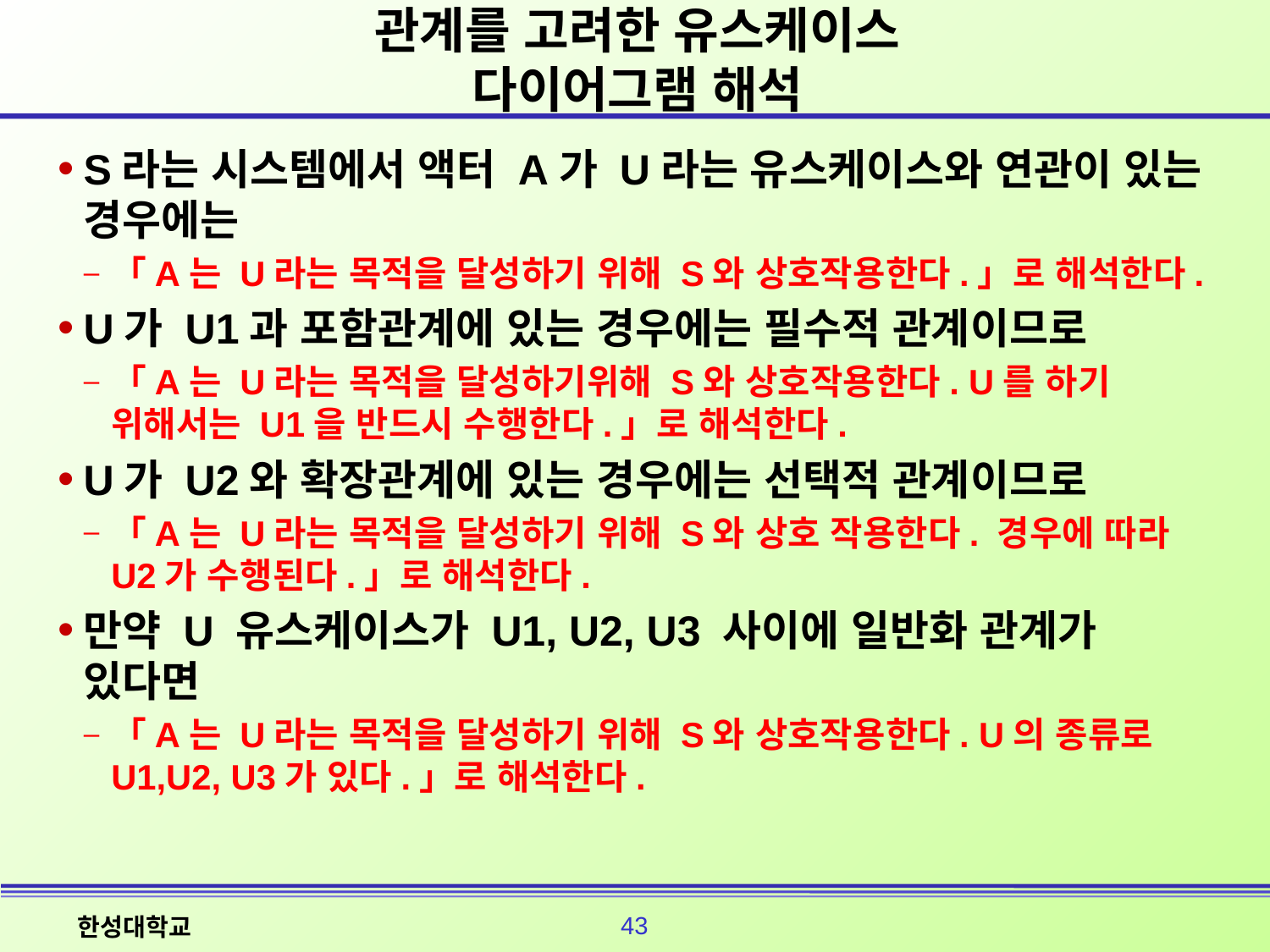

# 관계를 고려한 유스케이스 다이어그램 해석
S라는 시스템에서 액터 A가 U라는 유스케이스와 연관이 있는 경우에는
「A는 U라는 목적을 달성하기 위해 S와 상호작용한다.」로 해석한다.
U가 U1과 포함관계에 있는 경우에는 필수적 관계이므로
「A는 U라는 목적을 달성하기위해 S와 상호작용한다. U를 하기 위해서는 U1을 반드시 수행한다.」로 해석한다.
U가 U2와 확장관계에 있는 경우에는 선택적 관계이므로
「A는 U라는 목적을 달성하기 위해 S와 상호 작용한다. 경우에 따라 U2가 수행된다.」로 해석한다.
만약 U 유스케이스가 U1, U2, U3 사이에 일반화 관계가 있다면
「A는 U라는 목적을 달성하기 위해 S와 상호작용한다. U의 종류로 U1,U2, U3가 있다.」로 해석한다.